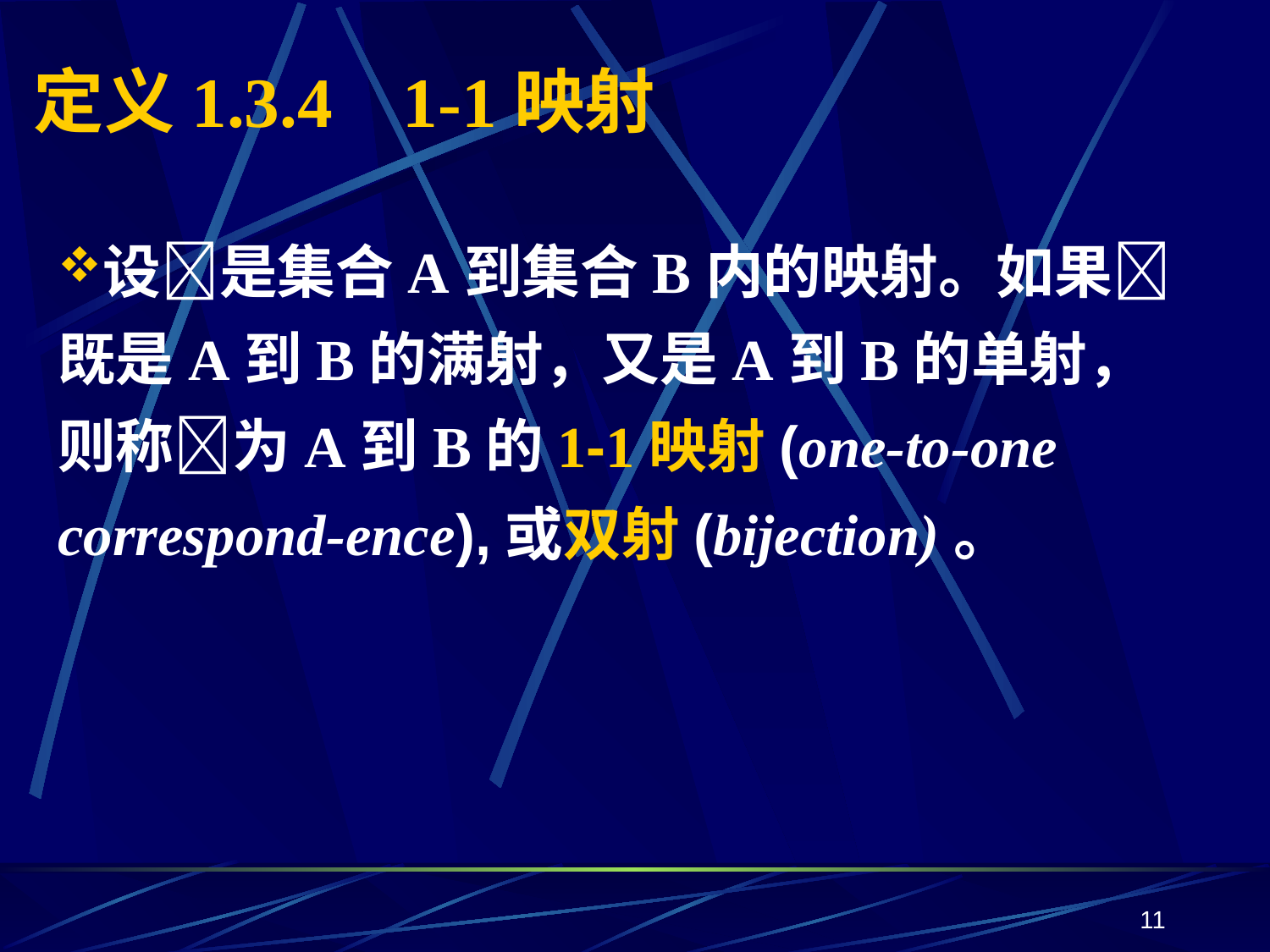

# 定义1.3.4    1-1映射
设σ是集合A到集合B内的映射。如果σ既是A到B的满射，又是A到B的单射，则称σ为A到B的1-1映射(one-to-one correspond-ence),或双射(bijection)。
11